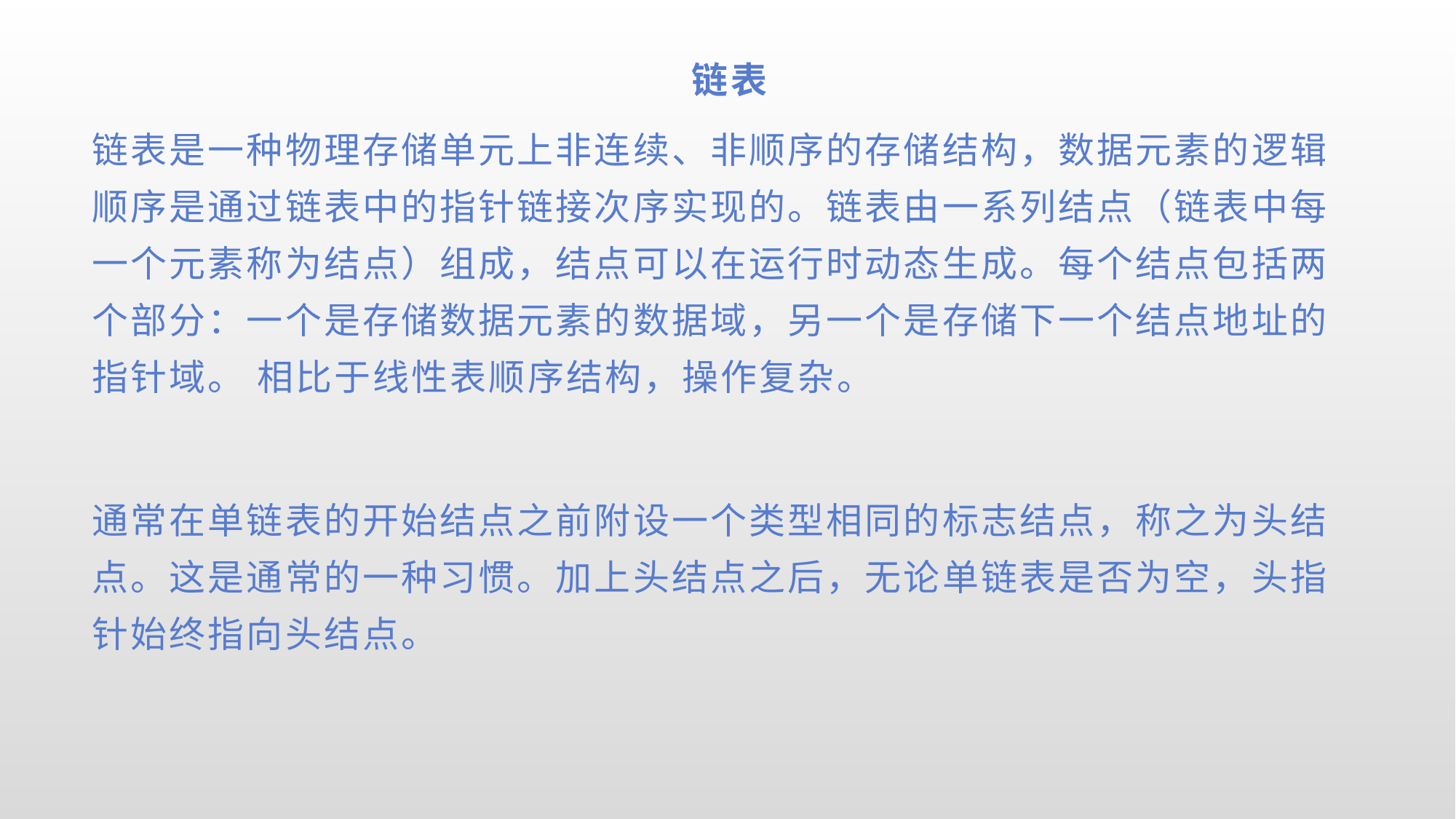

# 链表
链表是一种物理存储单元上非连续、非顺序的存储结构，数据元素的逻辑顺序是通过链表中的指针链接次序实现的。链表由一系列结点（链表中每一个元素称为结点）组成，结点可以在运行时动态生成。每个结点包括两个部分：一个是存储数据元素的数据域，另一个是存储下一个结点地址的指针域。 相比于线性表顺序结构，操作复杂。

通常在单链表的开始结点之前附设一个类型相同的标志结点，称之为头结点。这是通常的一种习惯。加上头结点之后，无论单链表是否为空，头指针始终指向头结点。